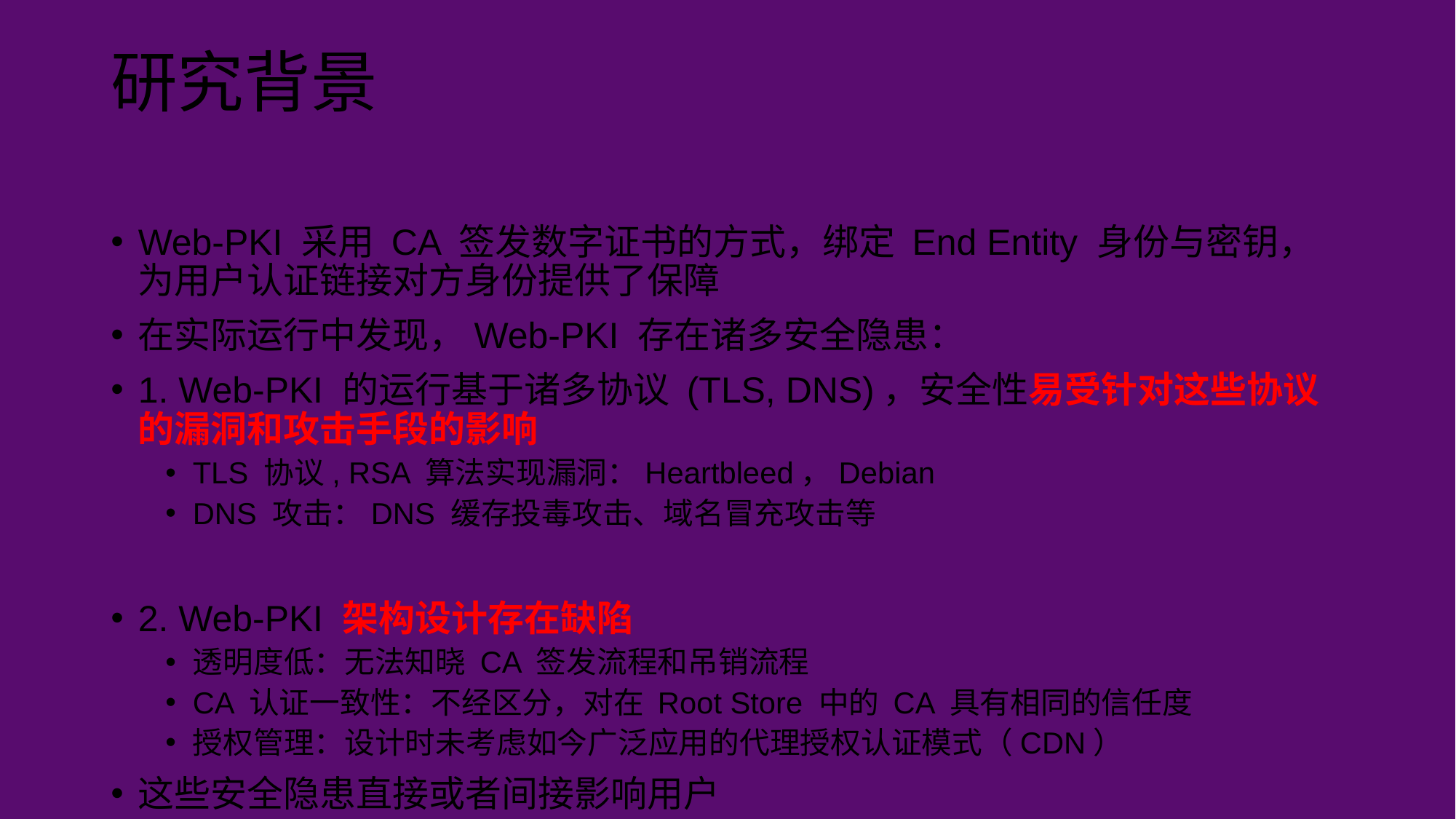

# 研究背景
Web-PKI 采用 CA 签发数字证书的方式，绑定 End Entity 身份与密钥，为用户认证链接对方身份提供了保障
在实际运行中发现，Web-PKI 存在诸多安全隐患：
1. Web-PKI 的运行基于诸多协议 (TLS, DNS)，安全性易受针对这些协议的漏洞和攻击手段的影响
TLS 协议, RSA 算法实现漏洞：Heartbleed，Debian
DNS 攻击：DNS 缓存投毒攻击、域名冒充攻击等

2. Web-PKI 架构设计存在缺陷
透明度低：无法知晓 CA 签发流程和吊销流程
CA 认证一致性：不经区分，对在 Root Store 中的 CA 具有相同的信任度
授权管理：设计时未考虑如今广泛应用的代理授权认证模式（CDN）
这些安全隐患直接或者间接影响用户